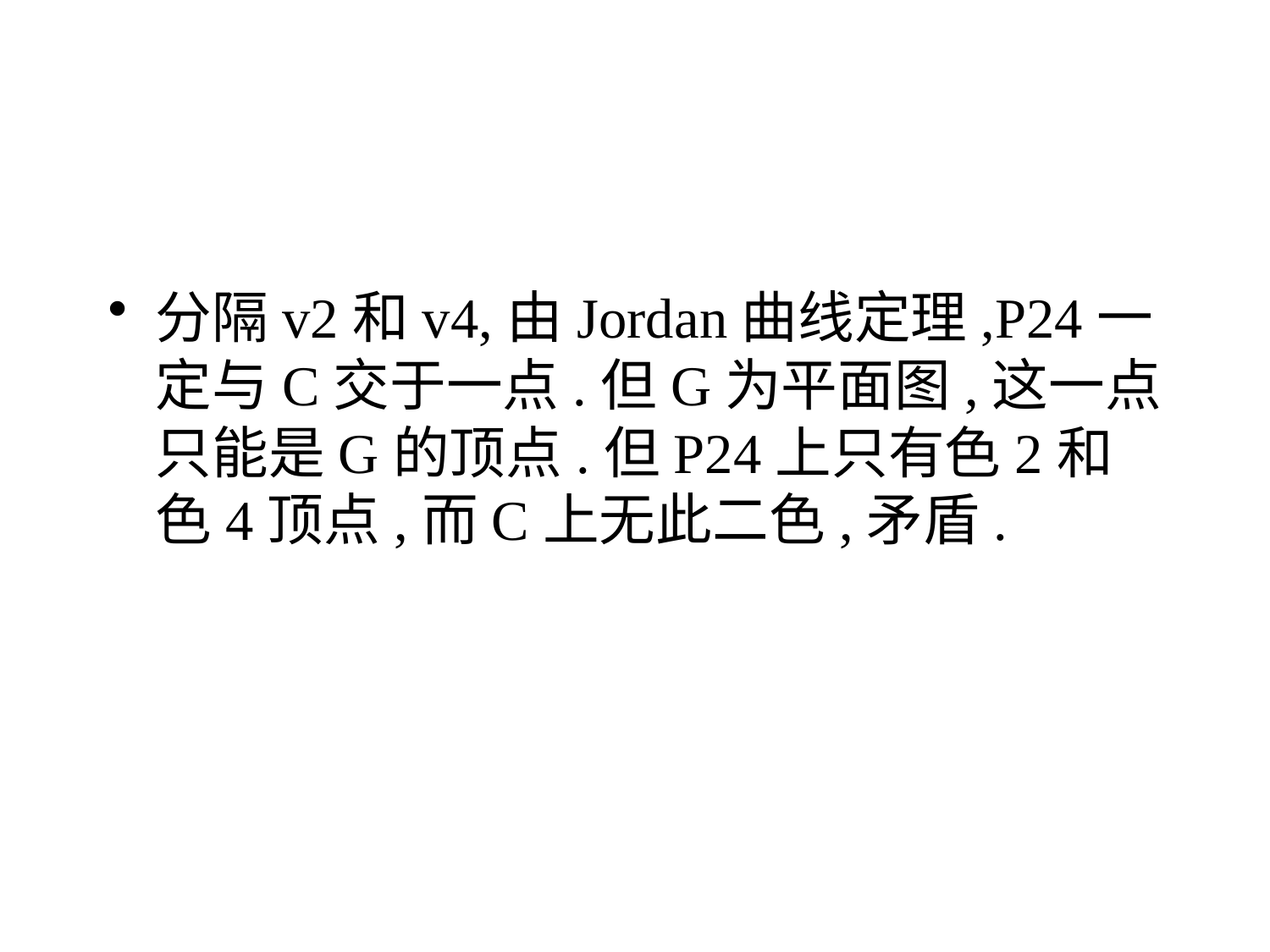

#
分隔v2和v4,由Jordan曲线定理,P24一定与C交于一点.但G为平面图,这一点只能是G的顶点.但P24上只有色2和色4顶点,而C上无此二色,矛盾.